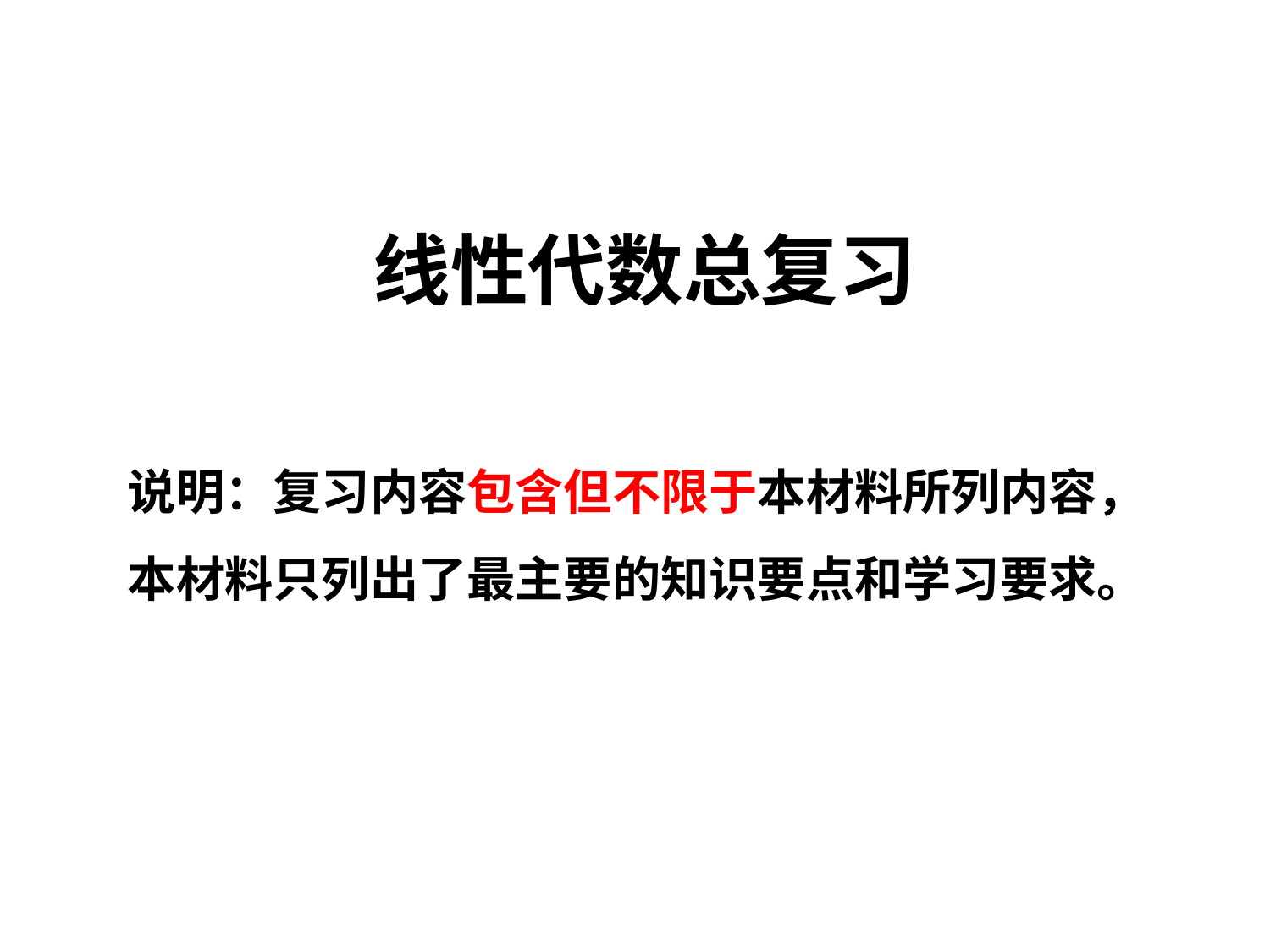

# 线性代数总复习
说明：复习内容包含但不限于本材料所列内容，本材料只列出了最主要的知识要点和学习要求。